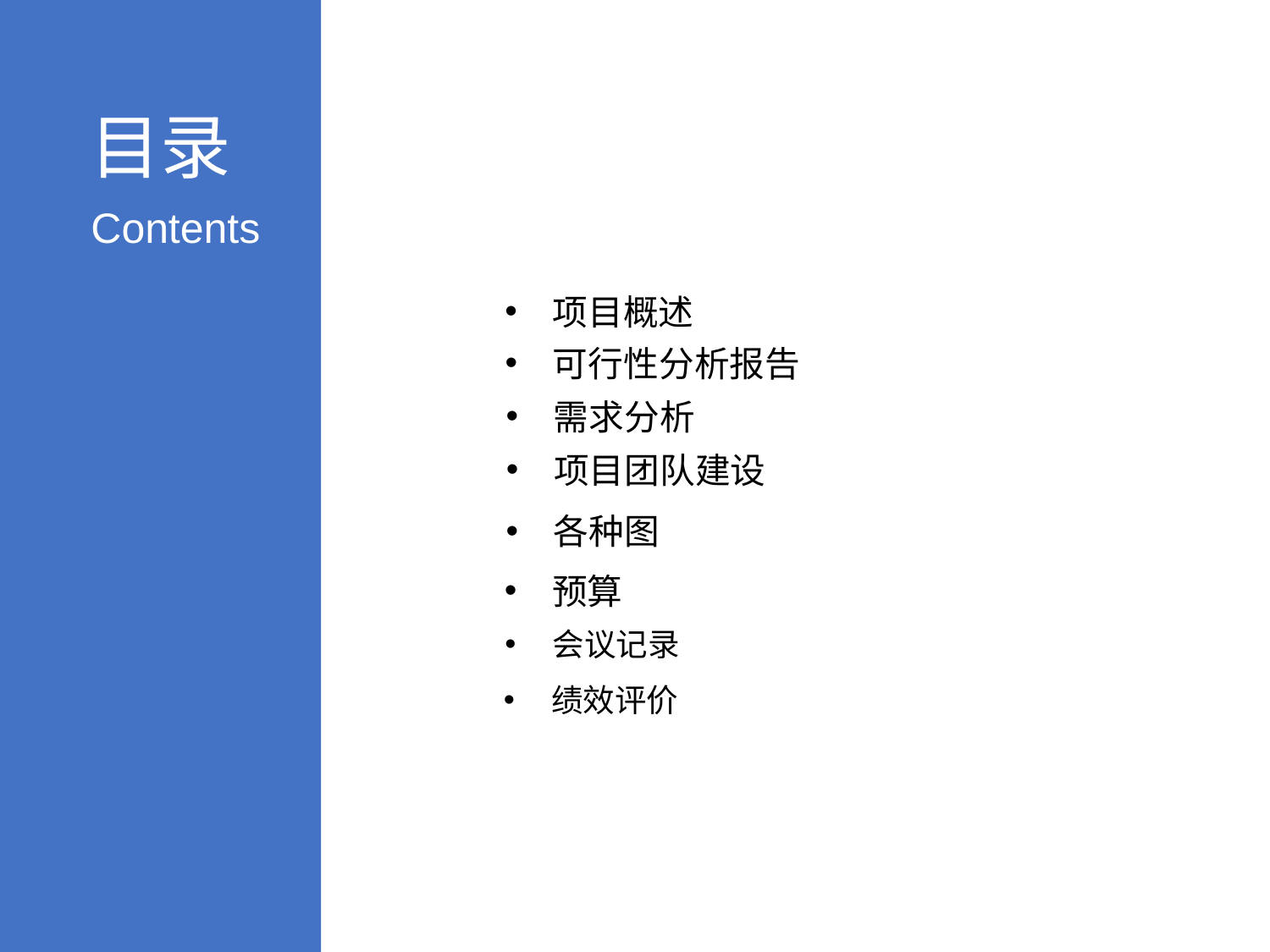

目录
Contents
项目概述
可行性分析报告
需求分析
项目团队建设
各种图
预算
会议记录
绩效评价